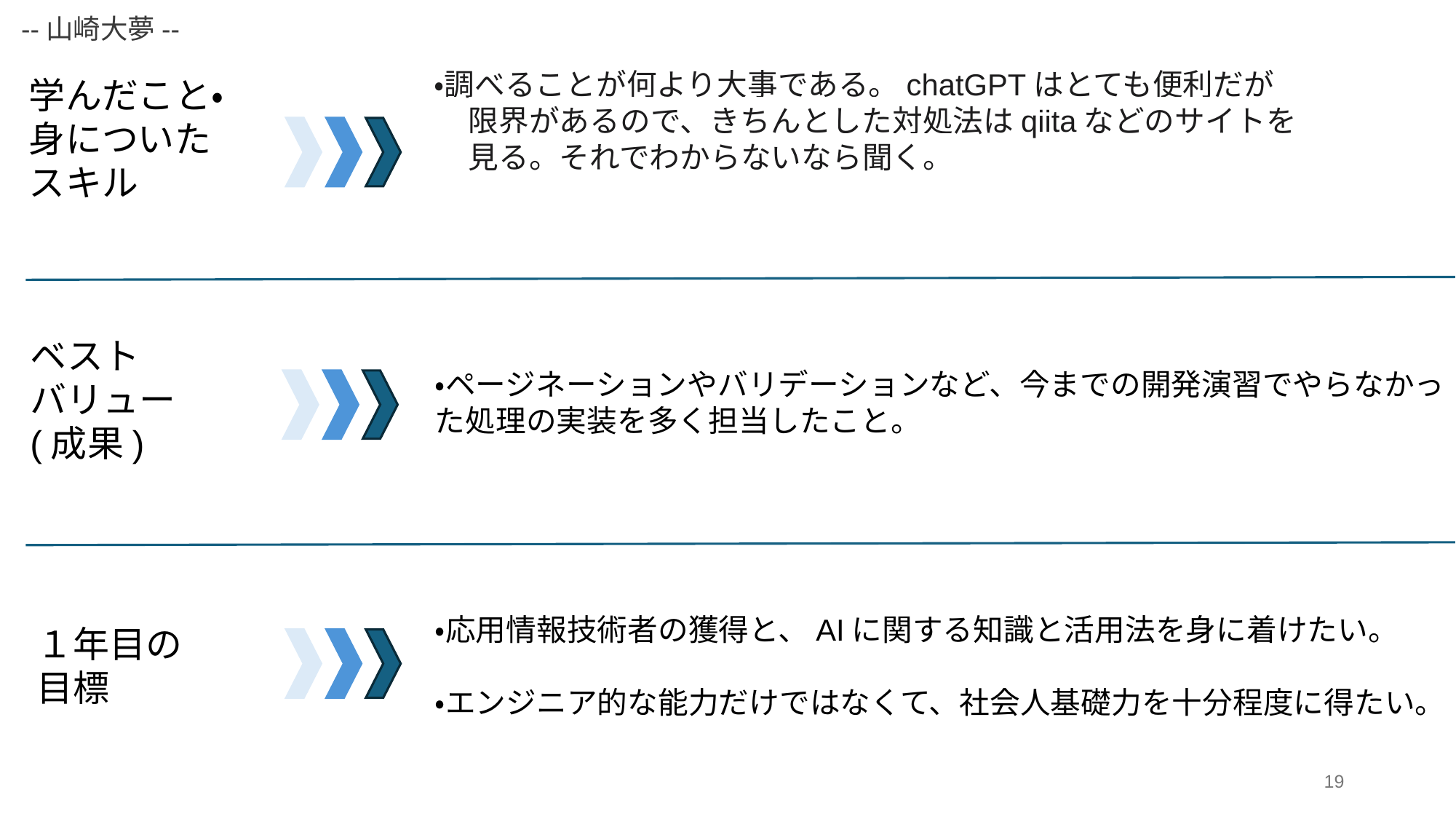

--山崎大夢--

・調べることが何より大事である。chatGPTはとても便利だが
    限界があるので、きちんとした対処法はqiitaなどのサイトを
    見る。それでわからないなら聞く。

学んだこと・
身についた
スキル

ベスト
バリュー(成果)
・ページネーションやバリデーションなど、今までの開発演習でやらなかった処理の実装を多く担当したこと。

・応用情報技術者の獲得と、AIに関する知識と活用法を身に着けたい。

・エンジニア的な能力だけではなくて、社会人基礎力を十分程度に得たい。
１年目の目標

19